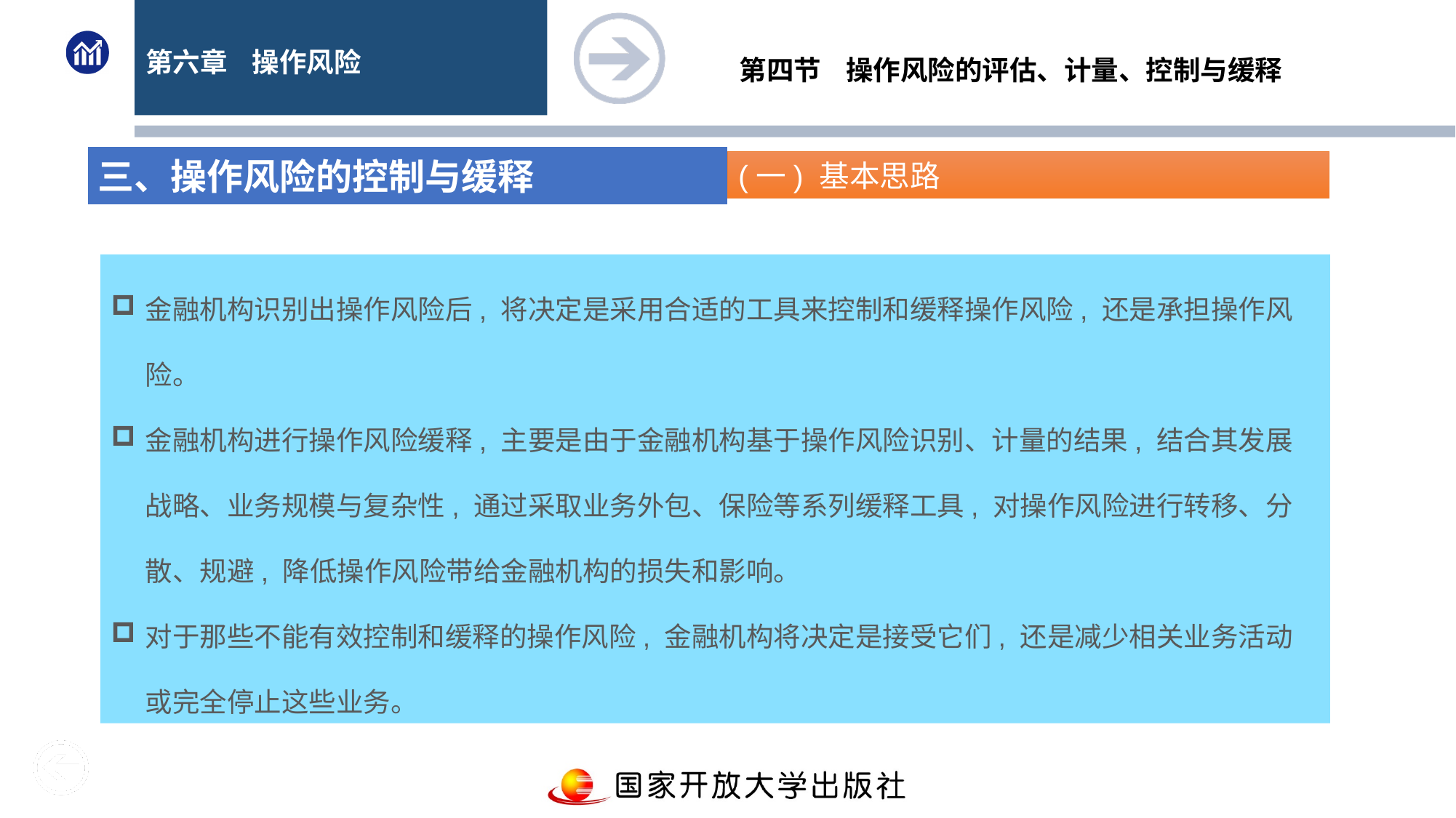

第四节    操作风险的评估、计量、控制与缓释
第六章    操作风险
三、操作风险的控制与缓释
(一) 基本思路
金融机构识别出操作风险后, 将决定是采用合适的工具来控制和缓释操作风险, 还是承担操作风险。
金融机构进行操作风险缓释, 主要是由于金融机构基于操作风险识别、计量的结果, 结合其发展战略、业务规模与复杂性, 通过采取业务外包、保险等系列缓释工具, 对操作风险进行转移、分散、规避, 降低操作风险带给金融机构的损失和影响。
对于那些不能有效控制和缓释的操作风险, 金融机构将决定是接受它们, 还是减少相关业务活动或完全停止这些业务。